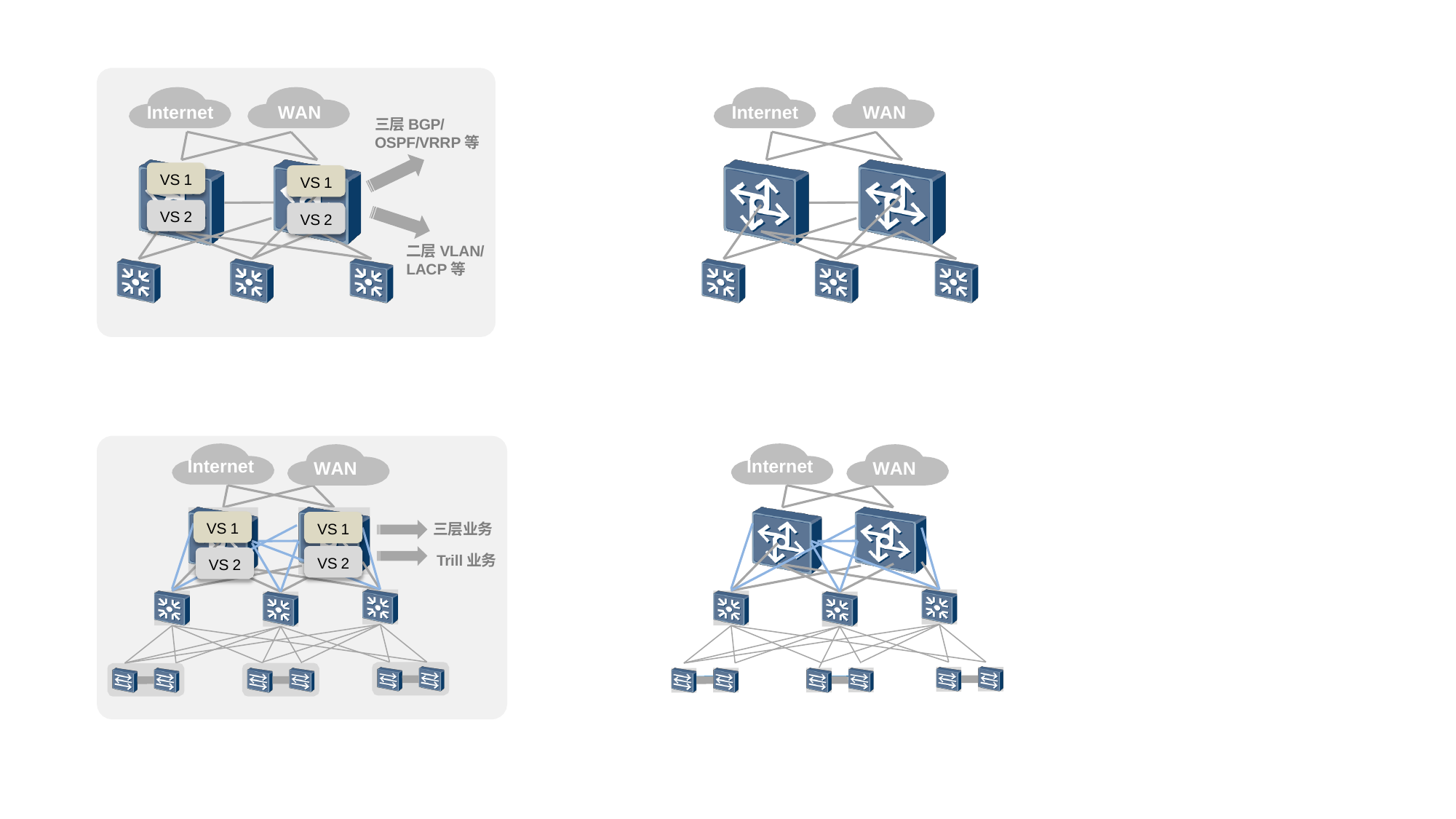

Internet
WAN
Internet
WAN
三层BGP/
OSPF/VRRP等

VS 1
VS 1

VS 2
VS 2

二层VLAN/ LACP等

Internet
Internet
WAN
WAN

VS 1
三层业务
VS 1

Trill业务
VS 2
VS 2